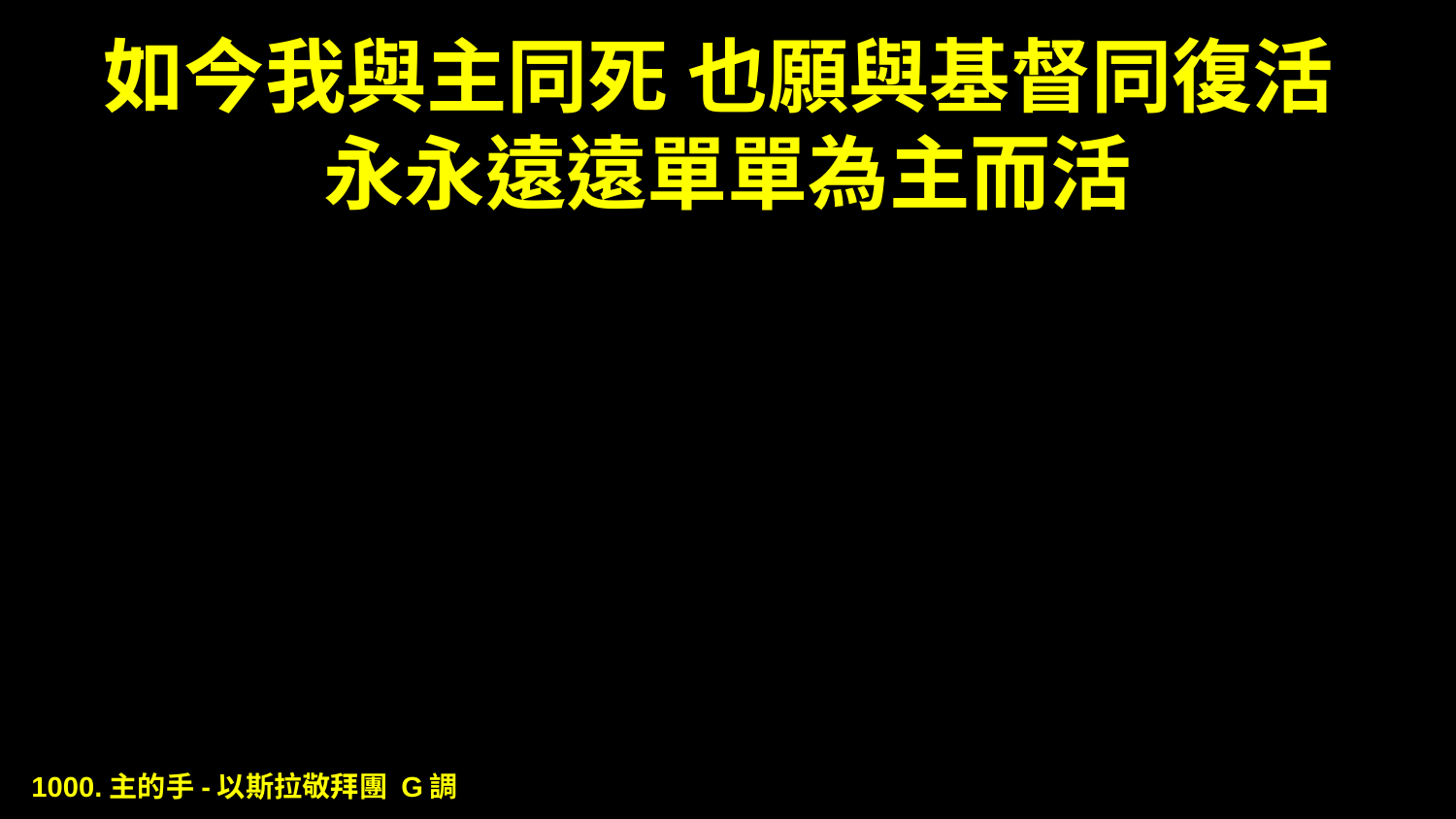

# 如今我與主同死 也願與基督同復活 永永遠遠單單為主而活
1000.主的手-以斯拉敬拜團 G調